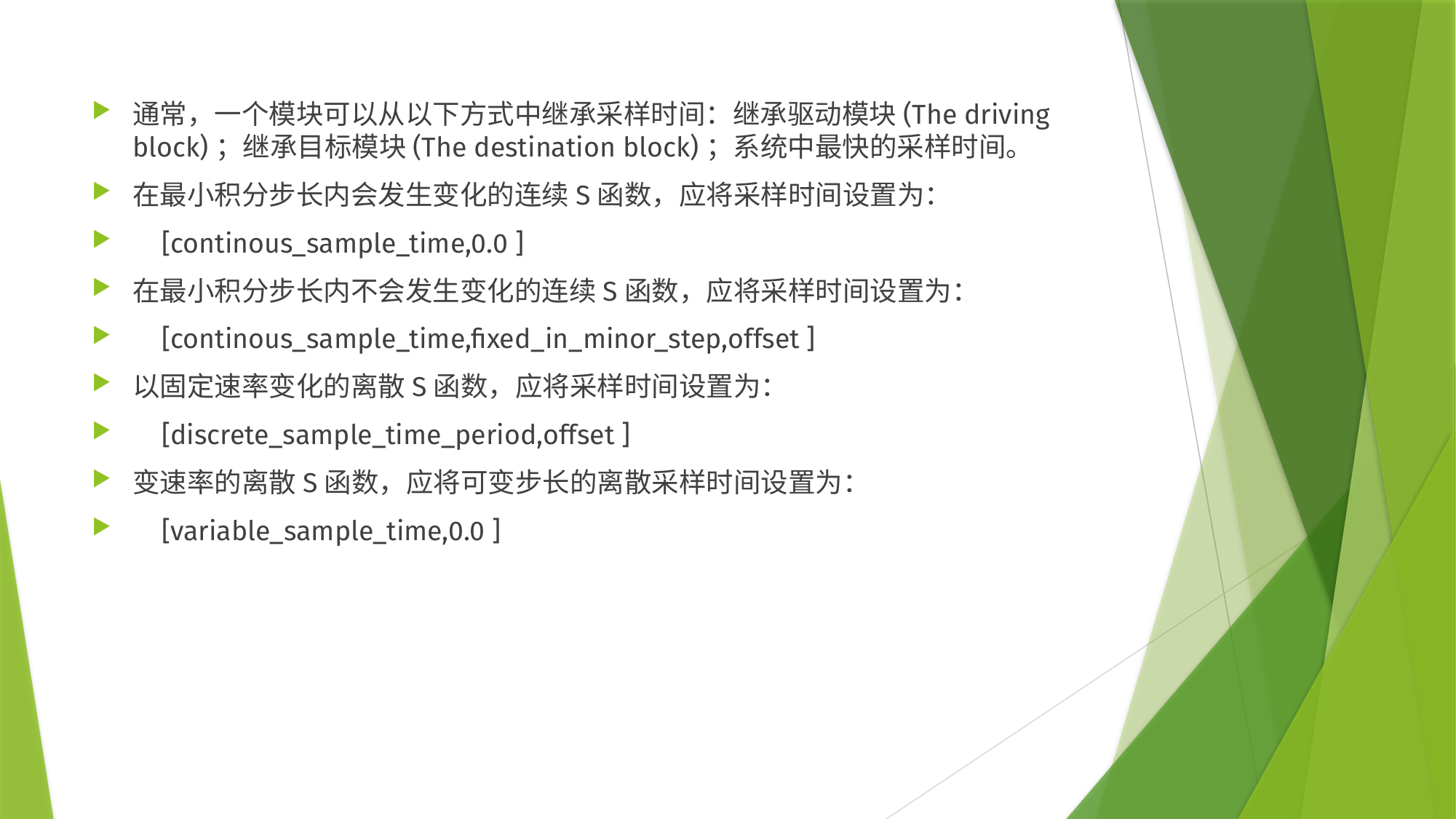

通常，一个模块可以从以下方式中继承采样时间：继承驱动模块(The driving block)；继承目标模块(The destination block)；系统中最快的采样时间。
在最小积分步长内会发生变化的连续S函数，应将采样时间设置为：
    [continous_sample_time,0.0 ]
在最小积分步长内不会发生变化的连续S函数，应将采样时间设置为：
    [continous_sample_time,fixed_in_minor_step,offset ]
以固定速率变化的离散S函数，应将采样时间设置为：
    [discrete_sample_time_period,offset ]
变速率的离散S函数，应将可变步长的离散采样时间设置为：
    [variable_sample_time,0.0 ]